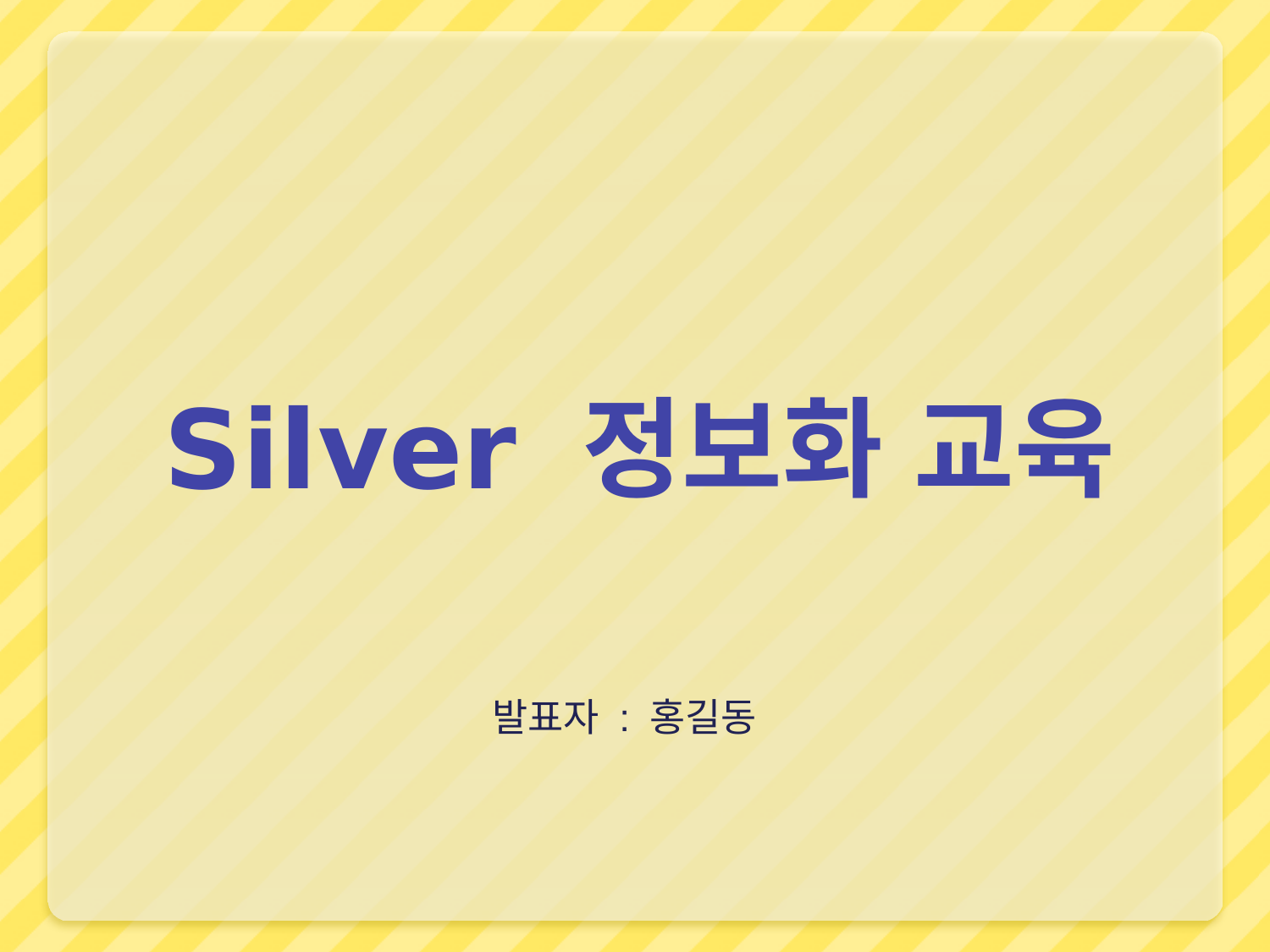

# Silver 정보화 교육
발표자 : 홍길동